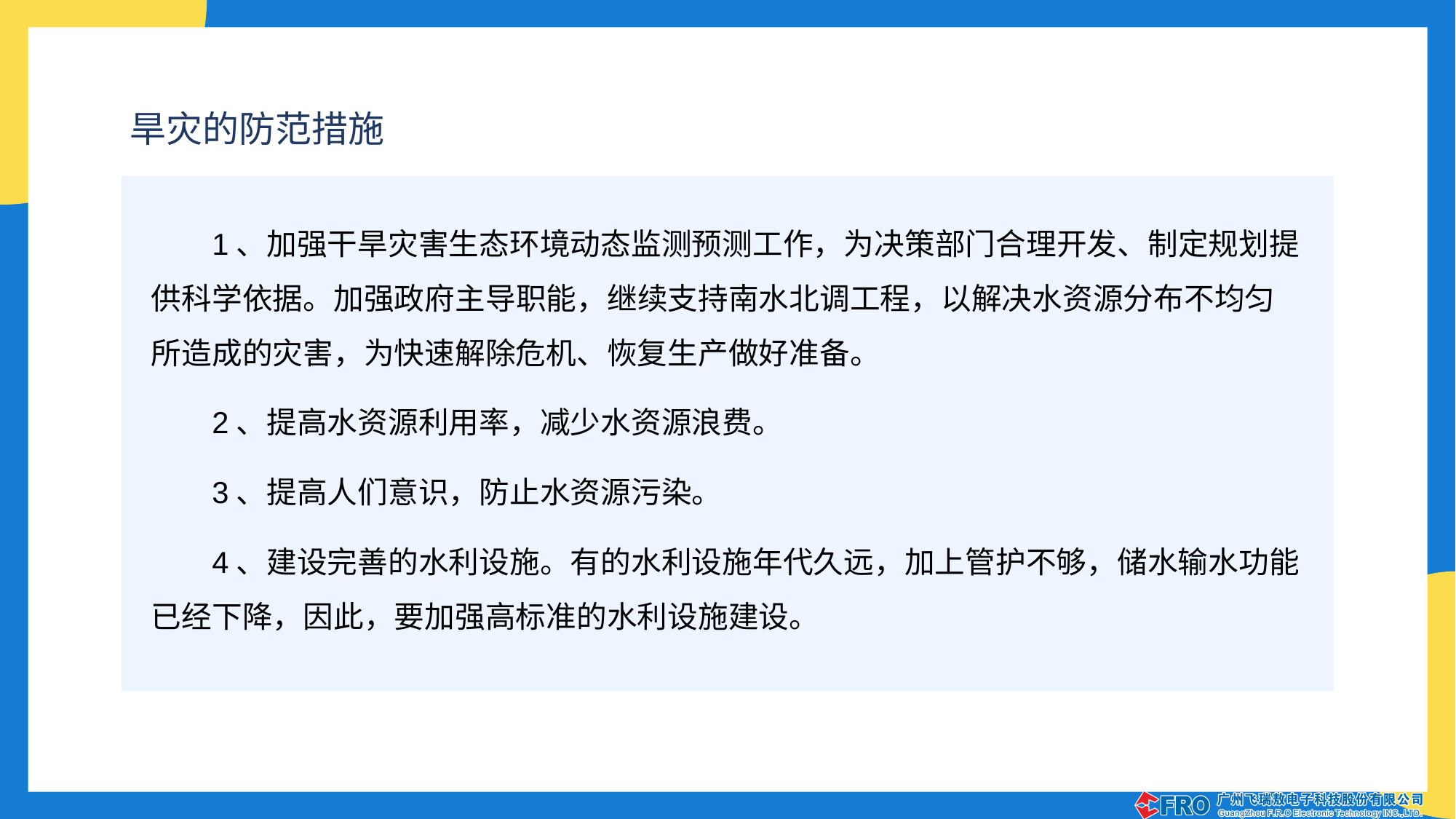

旱灾的防范措施
1、加强干旱灾害生态环境动态监测预测工作，为决策部门合理开发、制定规划提供科学依据。加强政府主导职能，继续支持南水北调工程，以解决水资源分布不均匀所造成的灾害，为快速解除危机、恢复生产做好准备。
2、提高水资源利用率，减少水资源浪费。
3、提高人们意识，防止水资源污染。
4、建设完善的水利设施。有的水利设施年代久远，加上管护不够，储水输水功能已经下降，因此，要加强高标准的水利设施建设。